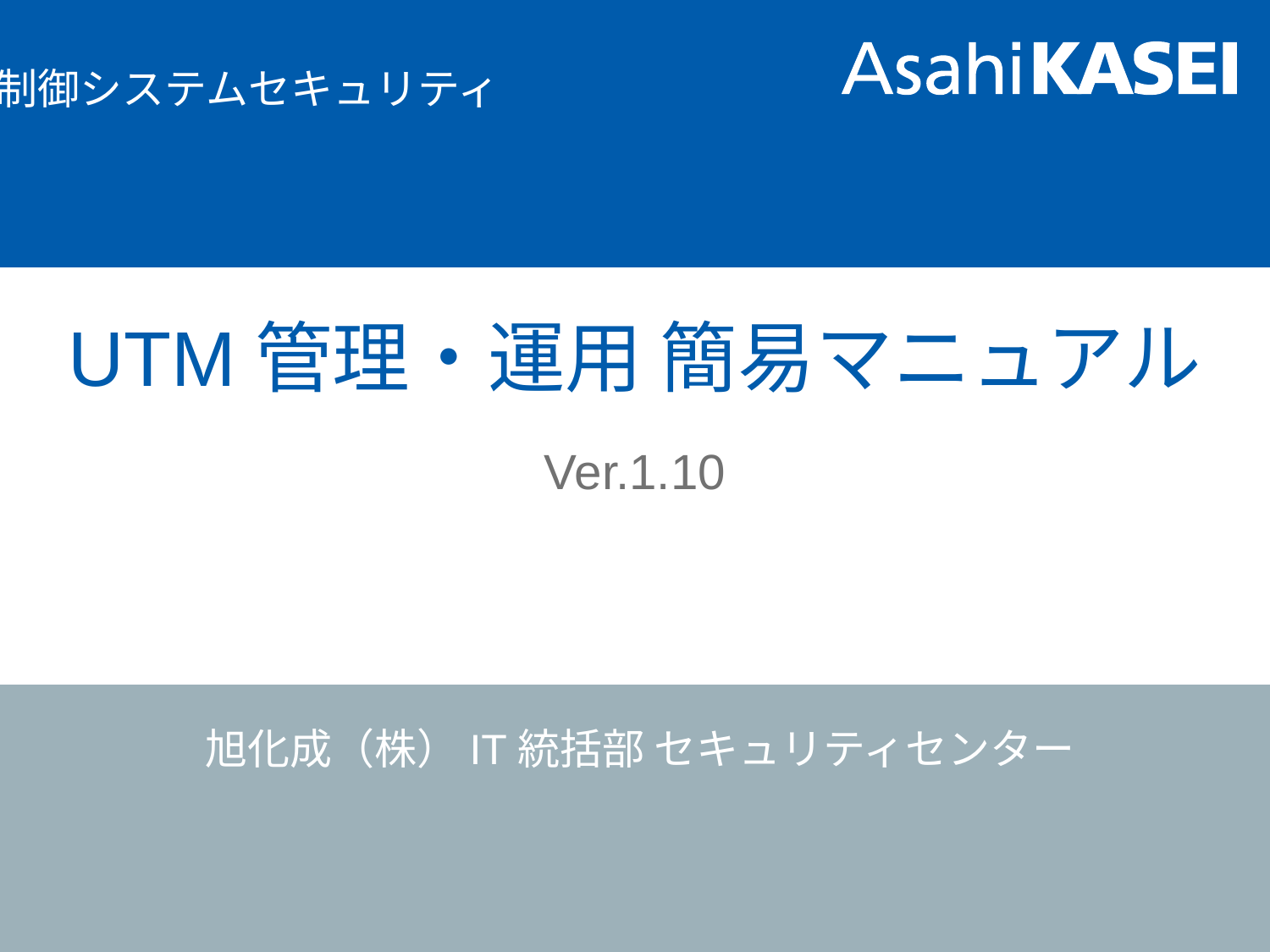

制御システムセキュリティ
# UTM管理・運用 簡易マニュアル
Ver.1.10
旭化成（株）IT統括部 セキュリティセンター